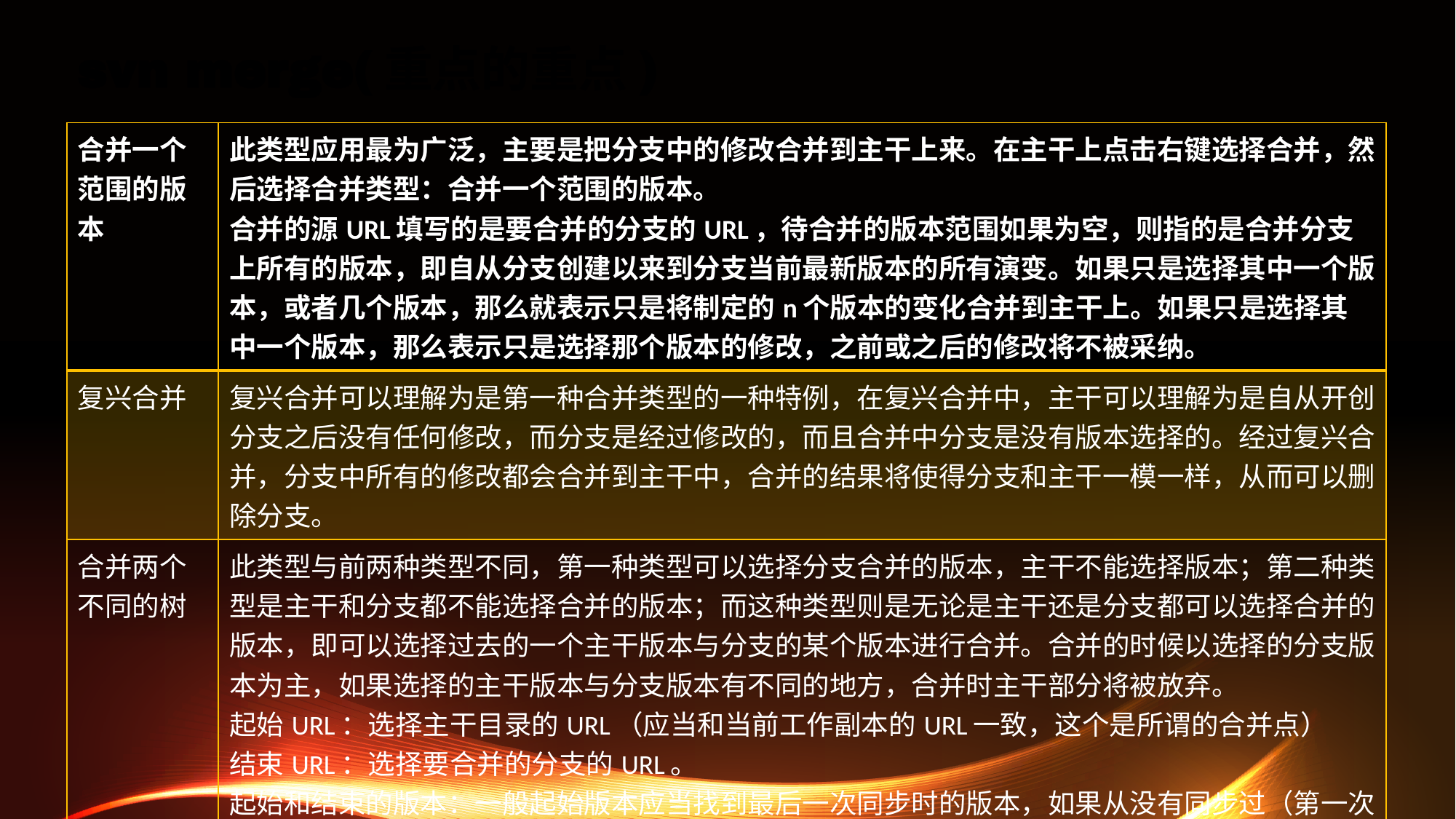

# svn merge(重点的重点)
| 合并一个范围的版本 | 此类型应用最为广泛，主要是把分支中的修改合并到主干上来。在主干上点击右键选择合并，然后选择合并类型：合并一个范围的版本。 合并的源URL填写的是要合并的分支的URL，待合并的版本范围如果为空，则指的是合并分支上所有的版本，即自从分支创建以来到分支当前最新版本的所有演变。如果只是选择其中一个版本，或者几个版本，那么就表示只是将制定的n个版本的变化合并到主干上。如果只是选择其中一个版本，那么表示只是选择那个版本的修改，之前或之后的修改将不被采纳。 |
| --- | --- |
| 复兴合并 | 复兴合并可以理解为是第一种合并类型的一种特例，在复兴合并中，主干可以理解为是自从开创分支之后没有任何修改，而分支是经过修改的，而且合并中分支是没有版本选择的。经过复兴合并，分支中所有的修改都会合并到主干中，合并的结果将使得分支和主干一模一样，从而可以删除分支。 |
| 合并两个不同的树 | 此类型与前两种类型不同，第一种类型可以选择分支合并的版本，主干不能选择版本；第二种类型是主干和分支都不能选择合并的版本；而这种类型则是无论是主干还是分支都可以选择合并的版本，即可以选择过去的一个主干版本与分支的某个版本进行合并。合并的时候以选择的分支版本为主，如果选择的主干版本与分支版本有不同的地方，合并时主干部分将被放弃。 起始URL：选择主干目录的URL（应当和当前工作副本的URL一致，这个是所谓的合并点） 结束URL：选择要合并的分支的URL。 起始和结束的版本：一般起始版本应当找到最后一次同步时的版本，如果从没有同步过（第一次合并），则选择创建分支时的版本，结束版本一般是最新版本，如果你不想将某些内容合并进主干的话，也可以选择一个合并点。 |